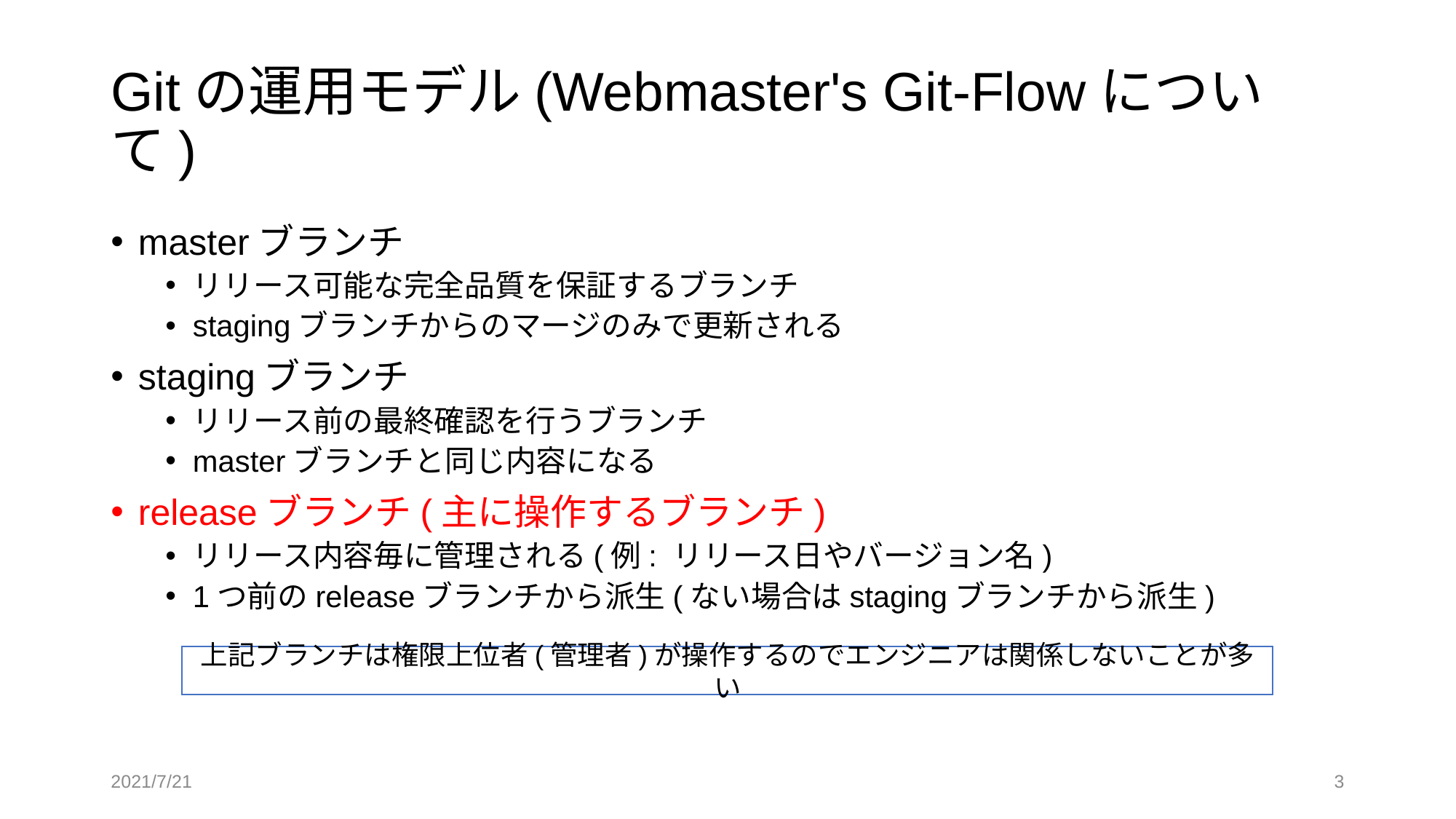

# Gitの運用モデル(Webmaster's Git-Flowについて)
masterブランチ
リリース可能な完全品質を保証するブランチ
stagingブランチからのマージのみで更新される
stagingブランチ
リリース前の最終確認を行うブランチ
masterブランチと同じ内容になる
releaseブランチ(主に操作するブランチ)
リリース内容毎に管理される(例: リリース日やバージョン名)
1つ前のreleaseブランチから派生(ない場合はstagingブランチから派生)

上記ブランチは権限上位者(管理者)が操作するのでエンジニアは関係しないことが多い
2021/7/21
3